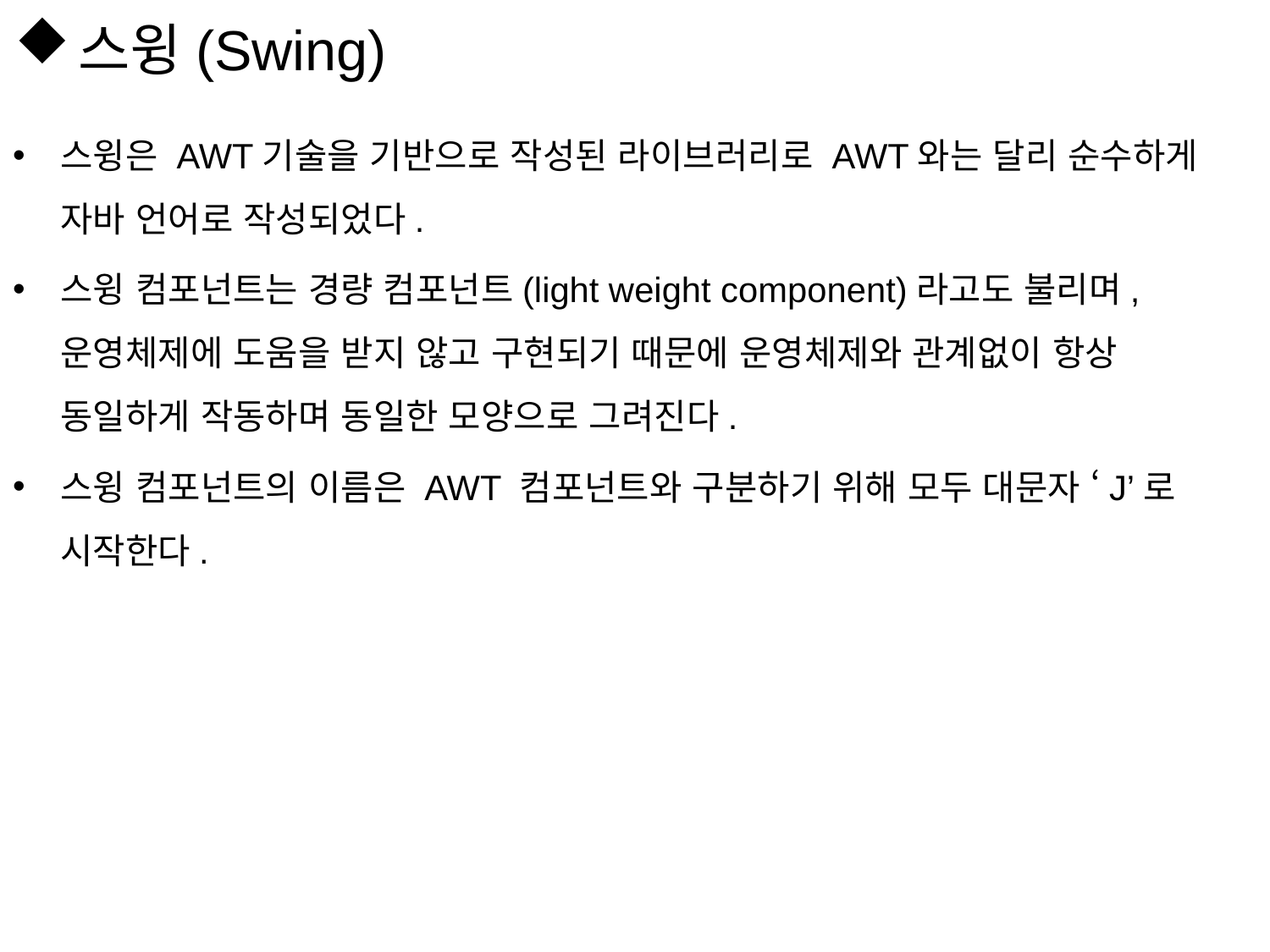

# 스윙(Swing)
스윙은 AWT기술을 기반으로 작성된 라이브러리로 AWT와는 달리 순수하게 자바 언어로 작성되었다.
스윙 컴포넌트는 경량 컴포넌트(light weight component)라고도 불리며, 운영체제에 도움을 받지 않고 구현되기 때문에 운영체제와 관계없이 항상 동일하게 작동하며 동일한 모양으로 그려진다.
스윙 컴포넌트의 이름은 AWT 컴포넌트와 구분하기 위해 모두 대문자 ‘J’로 시작한다.